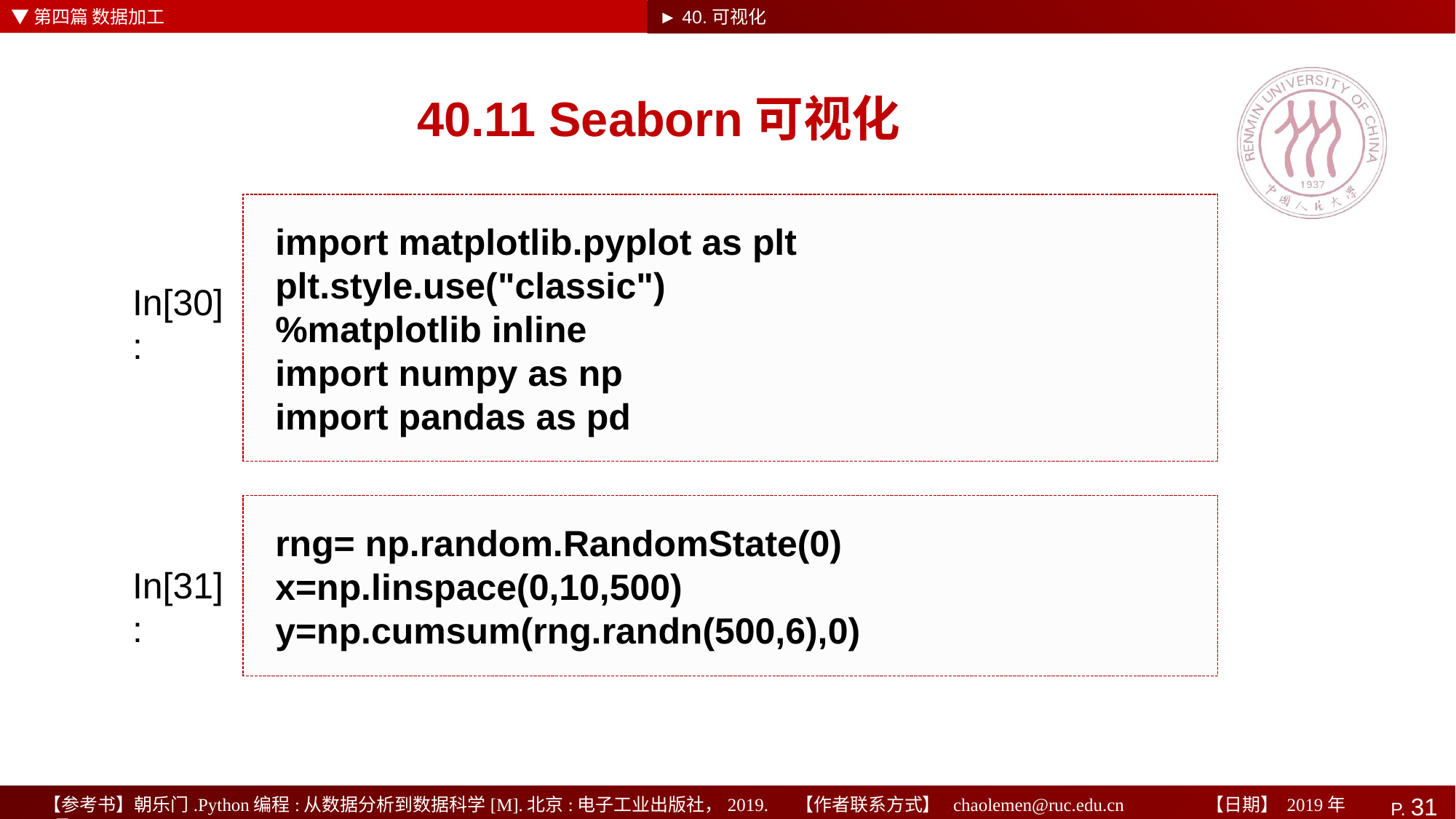

▼第四篇 数据加工
► 40.可视化
# 40.11 Seaborn可视化
import matplotlib.pyplot as plt
plt.style.use("classic")
%matplotlib inline
import numpy as np
import pandas as pd
In[30]:
rng= np.random.RandomState(0)
x=np.linspace(0,10,500)
y=np.cumsum(rng.randn(500,6),0)
In[31]: